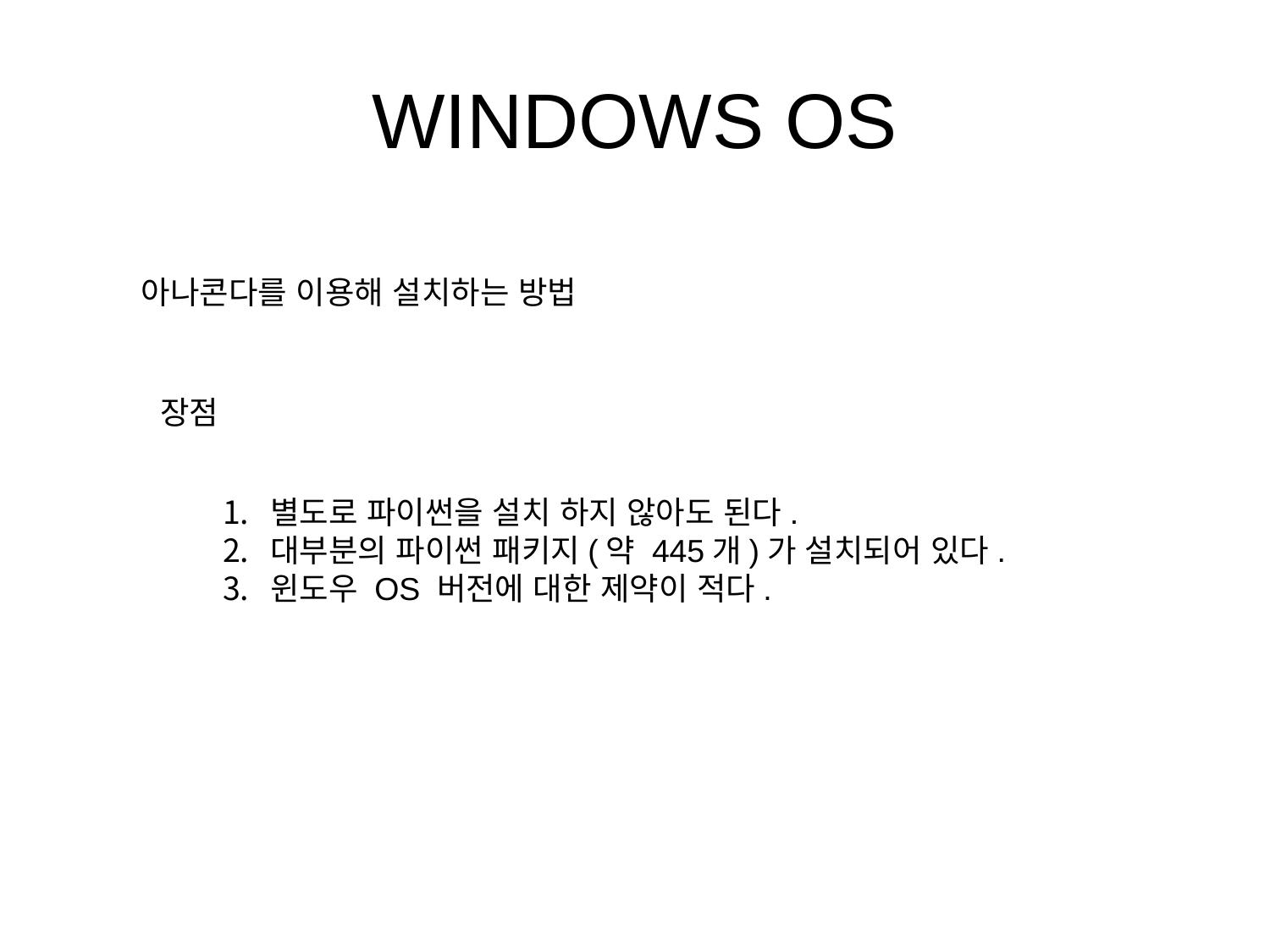

# WINDOWS OS
아나콘다를 이용해 설치하는 방법
장점
별도로 파이썬을 설치 하지 않아도 된다.
대부분의 파이썬 패키지(약 445개)가 설치되어 있다.
윈도우 OS 버전에 대한 제약이 적다.